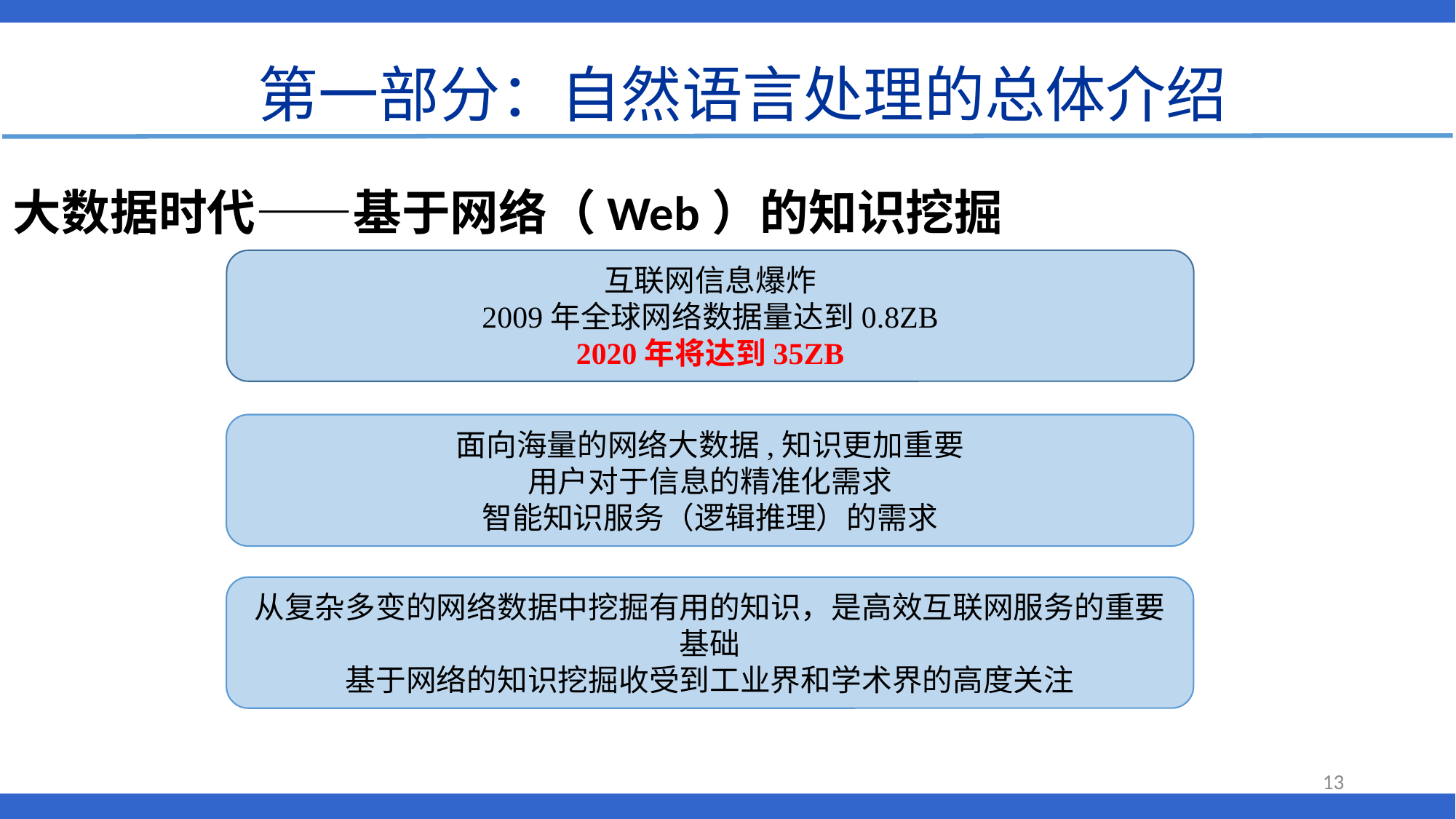

第一部分：自然语言处理的总体介绍
大数据时代——基于网络（Web）的知识挖掘
互联网信息爆炸
2009年全球网络数据量达到0.8ZB
2020年将达到35ZB
面向海量的网络大数据,知识更加重要
用户对于信息的精准化需求
智能知识服务（逻辑推理）的需求
从复杂多变的网络数据中挖掘有用的知识，是高效互联网服务的重要基础
基于网络的知识挖掘收受到工业界和学术界的高度关注
13